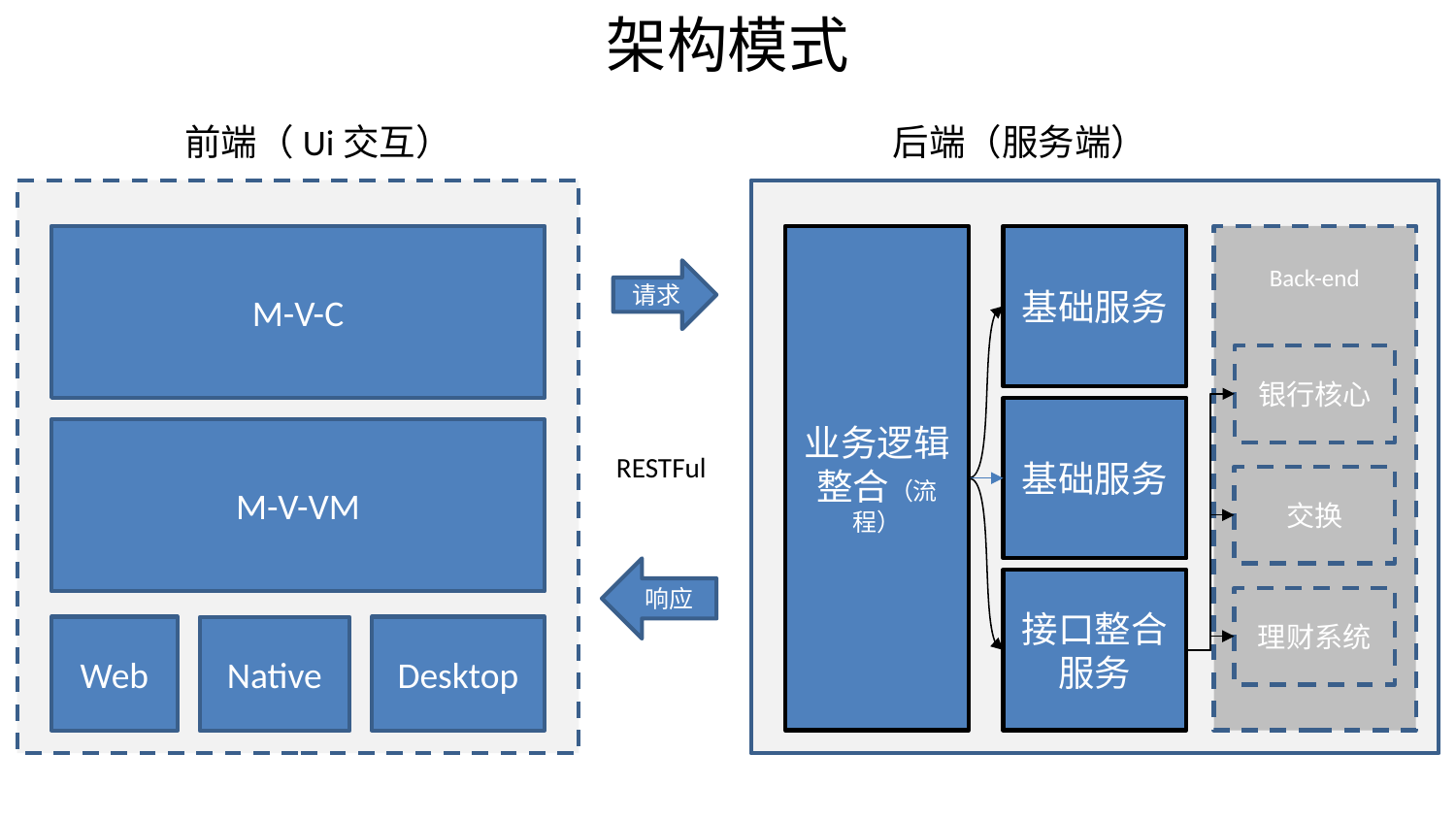

架构模式
前端（Ui交互）
后端（服务端）

M-V-C
业务逻辑整合（流程）
基础服务

Back-end

请求
银行核心
基础服务
M-V-VM
RESTFul
交换
响应
接口整合服务
理财系统
Web
Desktop
Native